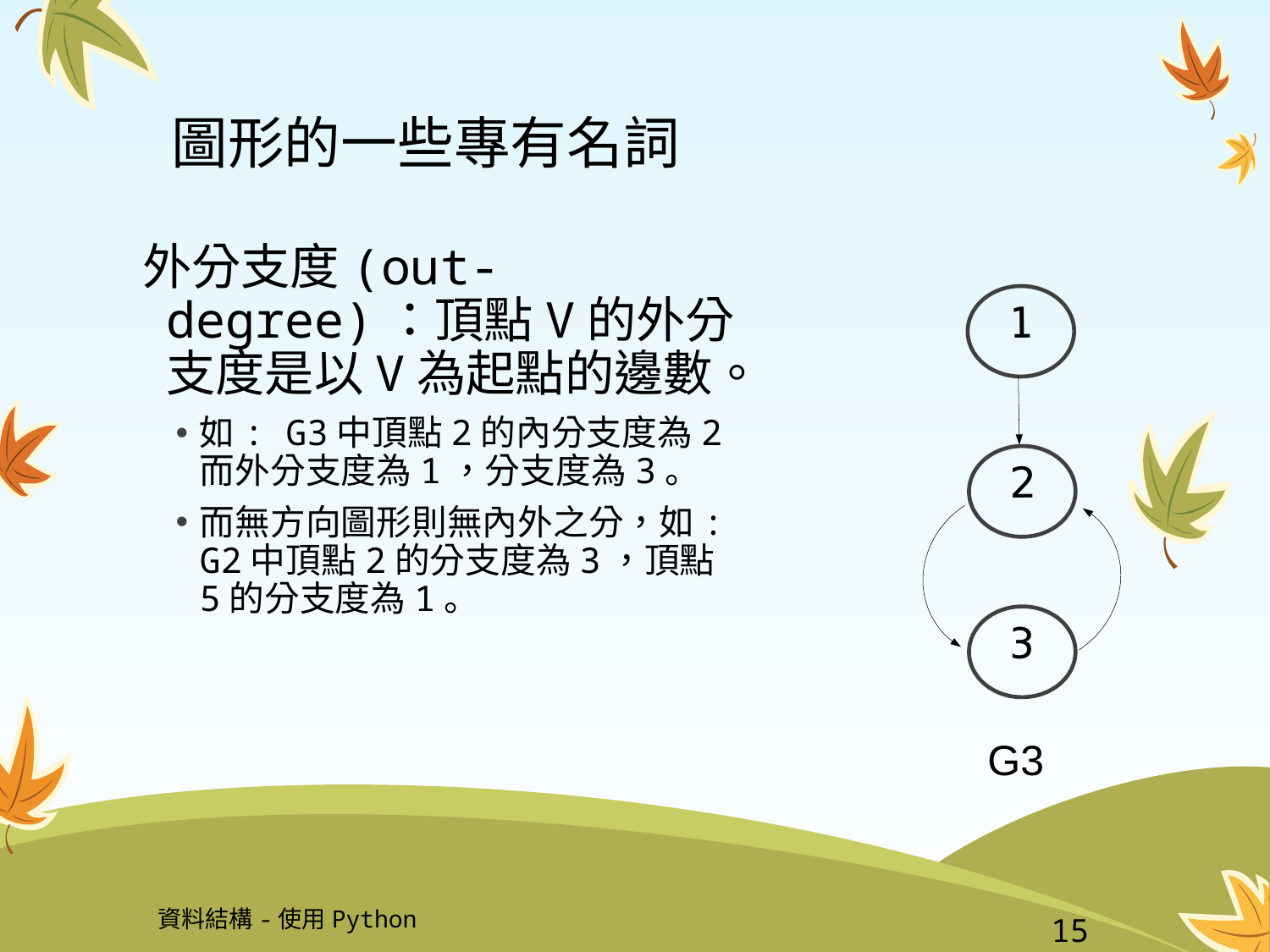

# 圖形的一些專有名詞
外分支度(out-degree)：頂點V的外分支度是以V為起點的邊數。
如: G3中頂點2的內分支度為2 而外分支度為1，分支度為3。
而無方向圖形則無內外之分，如: G2中頂點2的分支度為3，頂點5的分支度為1。
1

2

3
G3
資料結構-使用Python
15